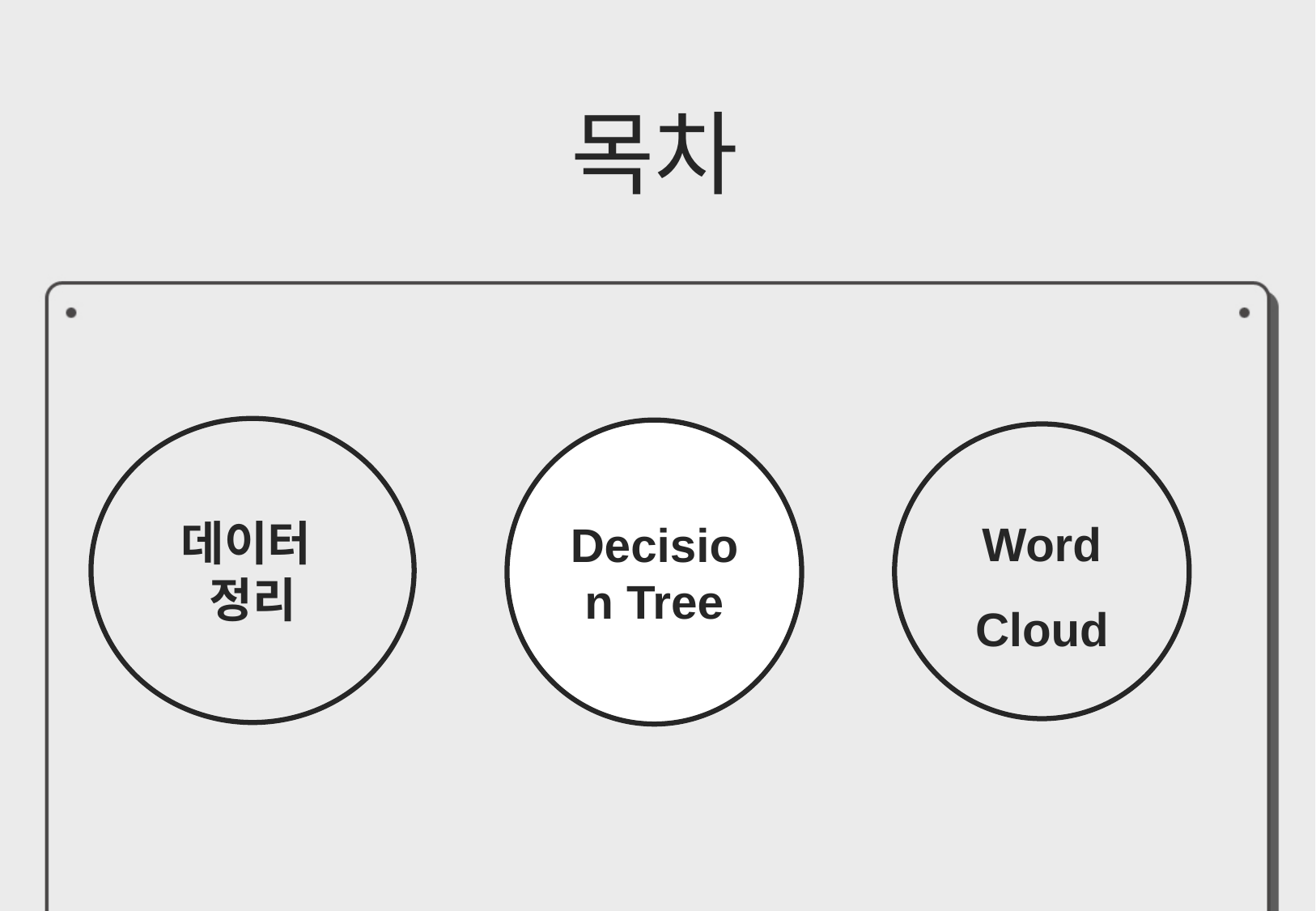

목차
데이터
정리
Decision Tree
Word
Cloud